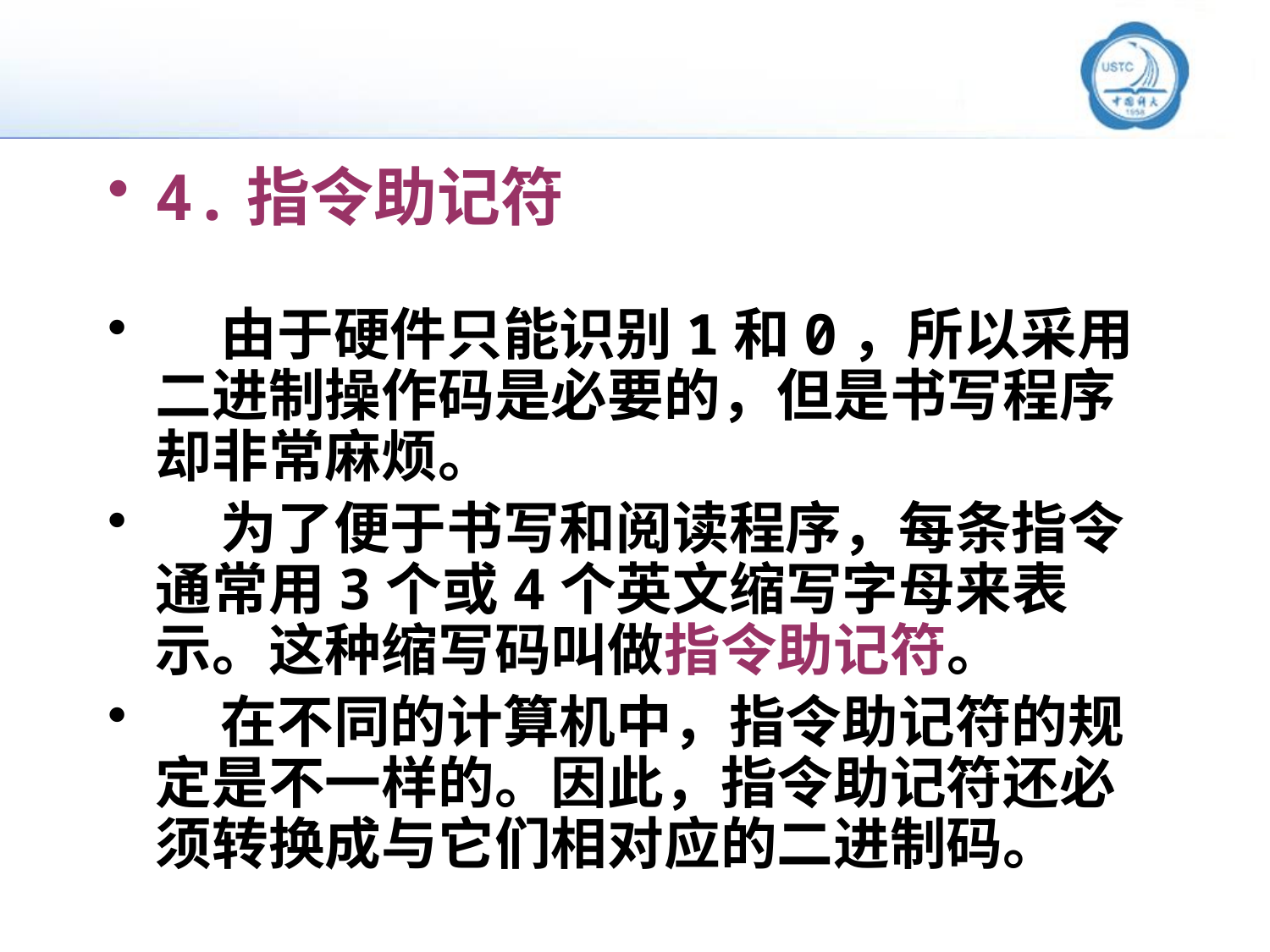

4.指令助记符
    由于硬件只能识别1和0，所以采用二进制操作码是必要的，但是书写程序却非常麻烦。
    为了便于书写和阅读程序，每条指令通常用3个或4个英文缩写字母来表示。这种缩写码叫做指令助记符。
    在不同的计算机中，指令助记符的规定是不一样的。因此，指令助记符还必须转换成与它们相对应的二进制码。